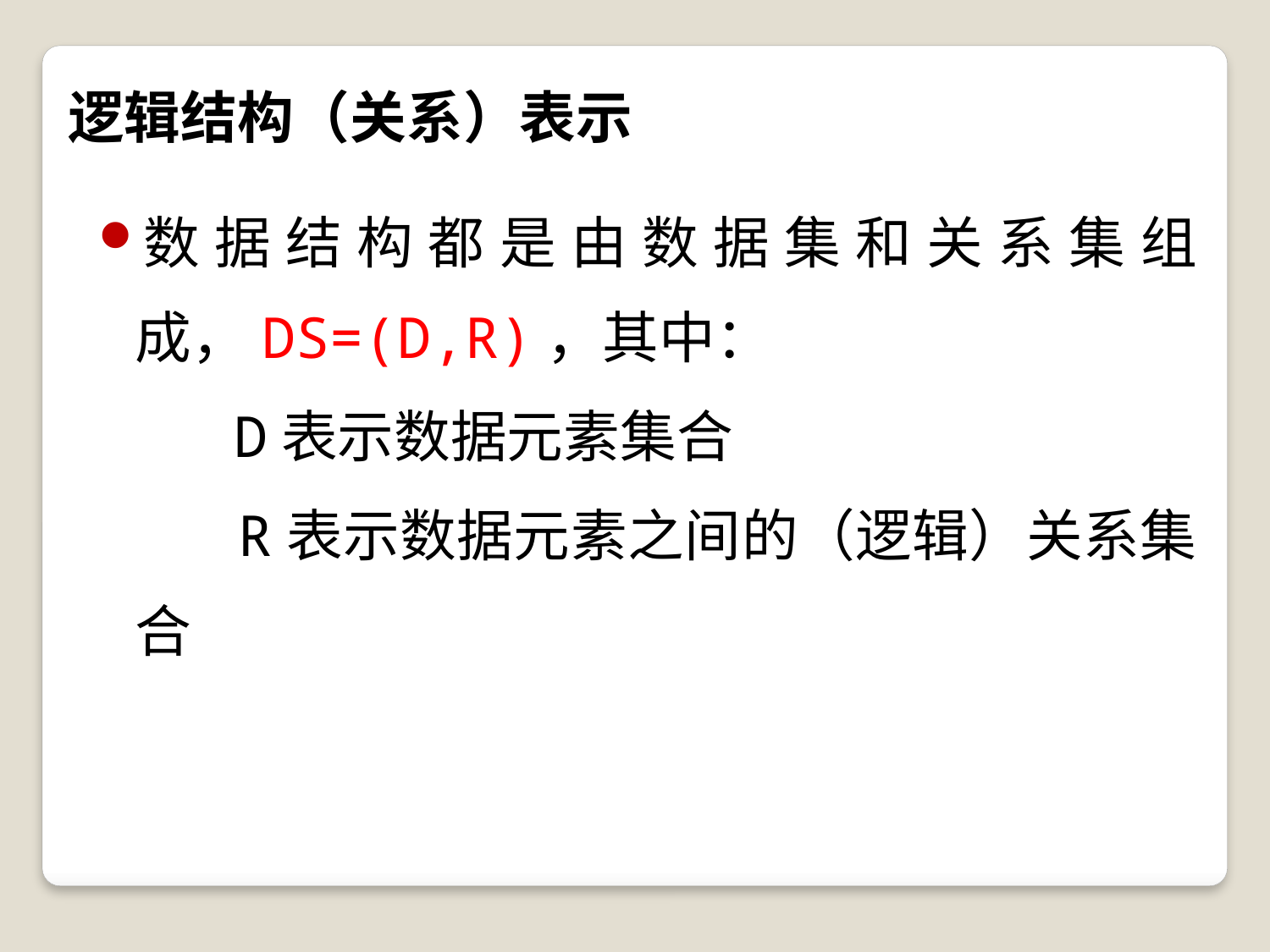

# 逻辑结构（关系）表示

数据结构都是由数据集和关系集组成，DS=(D,R)，其中：
    D表示数据元素集合
	   R表示数据元素之间的（逻辑）关系集合